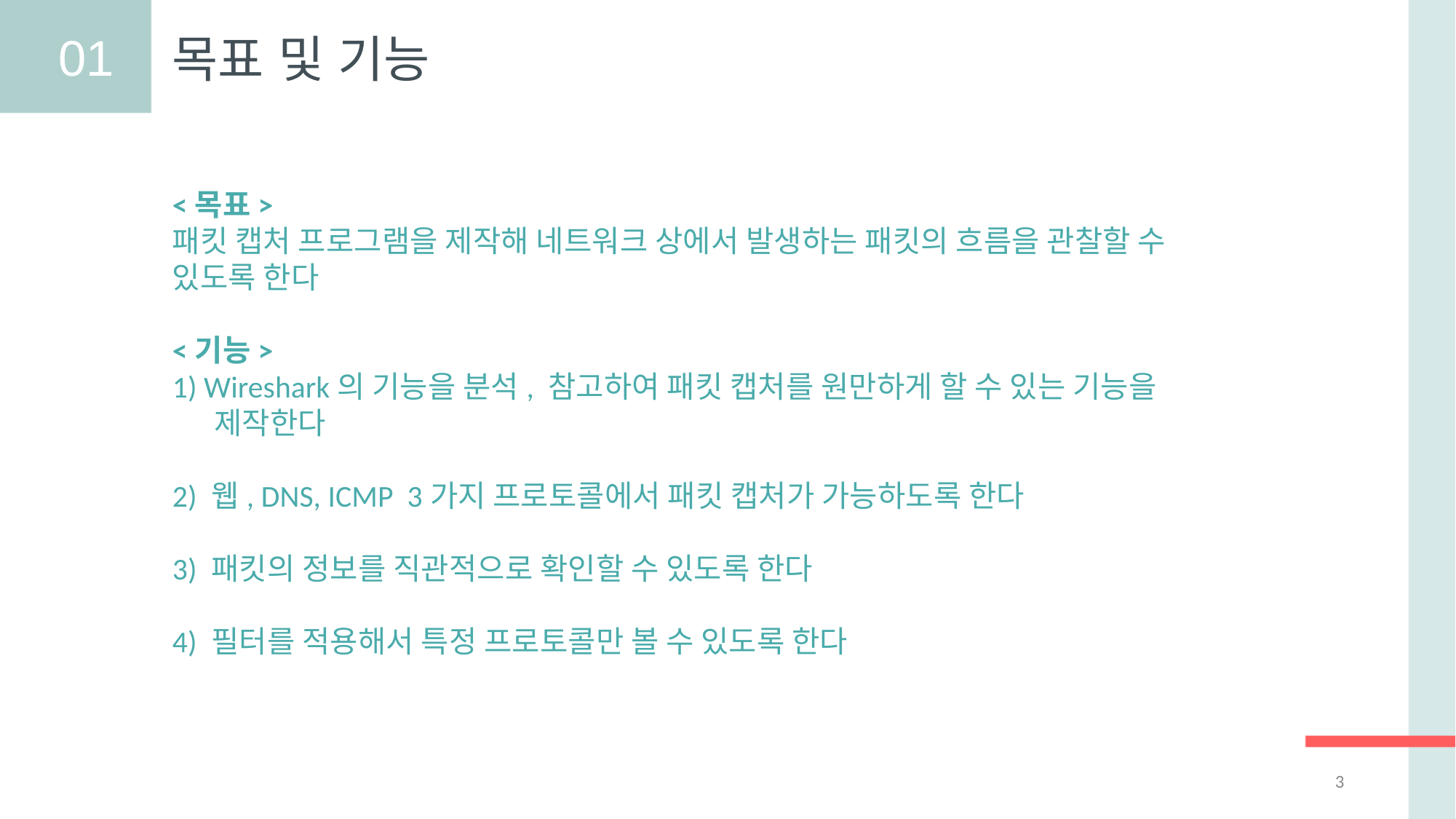

01
목표 및 기능
<목표>
패킷 캡처 프로그램을 제작해 네트워크 상에서 발생하는 패킷의 흐름을 관찰할 수 있도록 한다

<기능>
1) Wireshark의 기능을 분석, 참고하여 패킷 캡처를 원만하게 할 수 있는 기능을
     제작한다

2) 웹, DNS, ICMP  3가지 프로토콜에서 패킷 캡처가 가능하도록 한다

3) 패킷의 정보를 직관적으로 확인할 수 있도록 한다

4) 필터를 적용해서 특정 프로토콜만 볼 수 있도록 한다
3